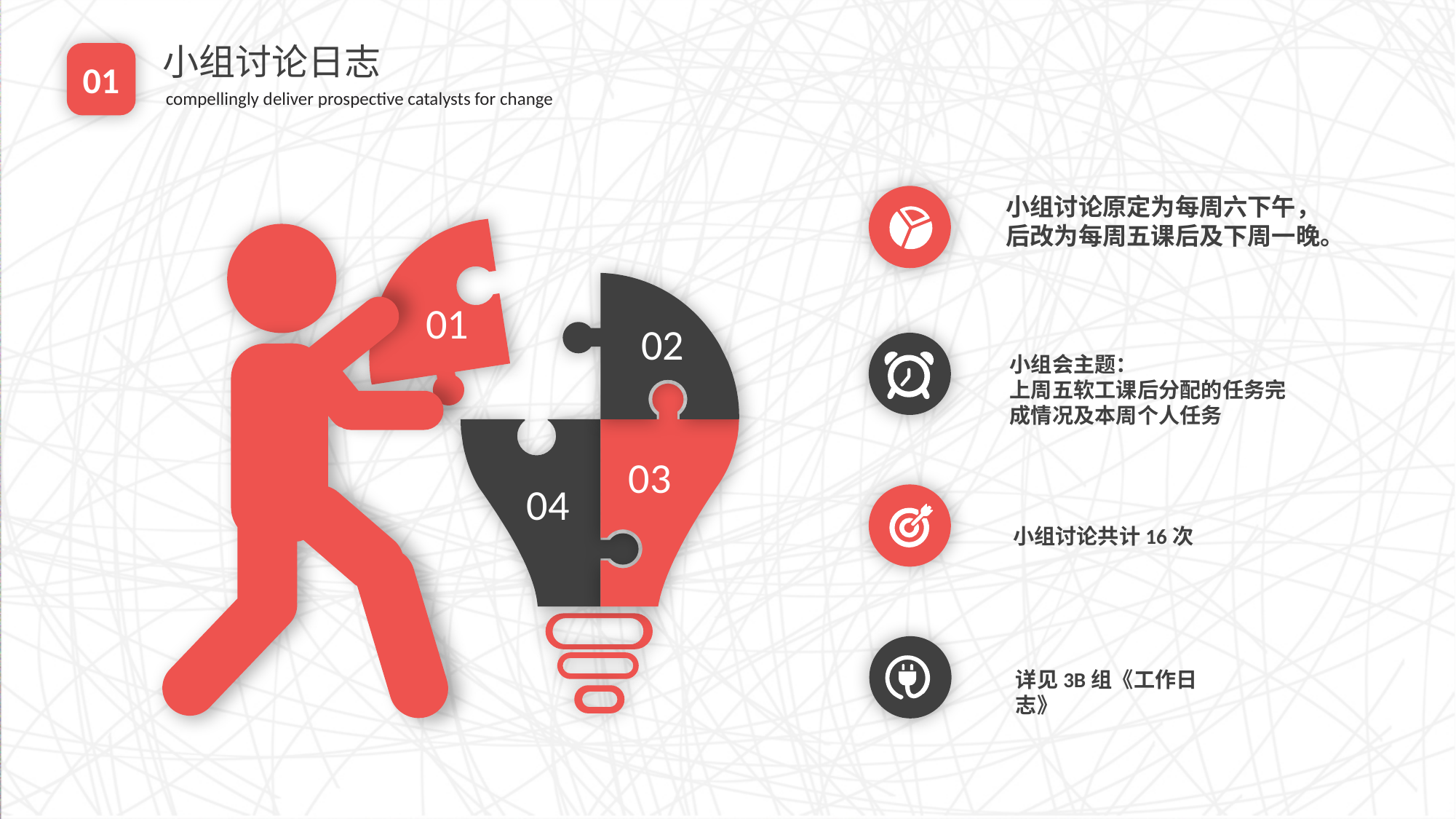

小组讨论日志
compellingly deliver prospective catalysts for change
01

小组讨论原定为每周六下午，后改为每周五课后及下周一晚。

e7d195523061f1c0205959036996ad55c215b892a7aac5c0B9ADEF7896FB48F2EF97163A2DE1401E1875DEDC438B7864AD24CA23553DBBBD975DAF4CAD4A2592689FFB6CEE59FFA55B2702D0E5EE29CDFC0DD98BC7D6A39AC4E055256EE11BBEDCDB7C9722D66262996B68DE860BD3C77EBCAECB599909EC0E07B61811075331ABCDE6990254B8C8

01
02

小组会主题：
上周五软工课后分配的任务完成情况及本周个人任务

03
04

小组讨论共计16次

详见3B组《工作日志》